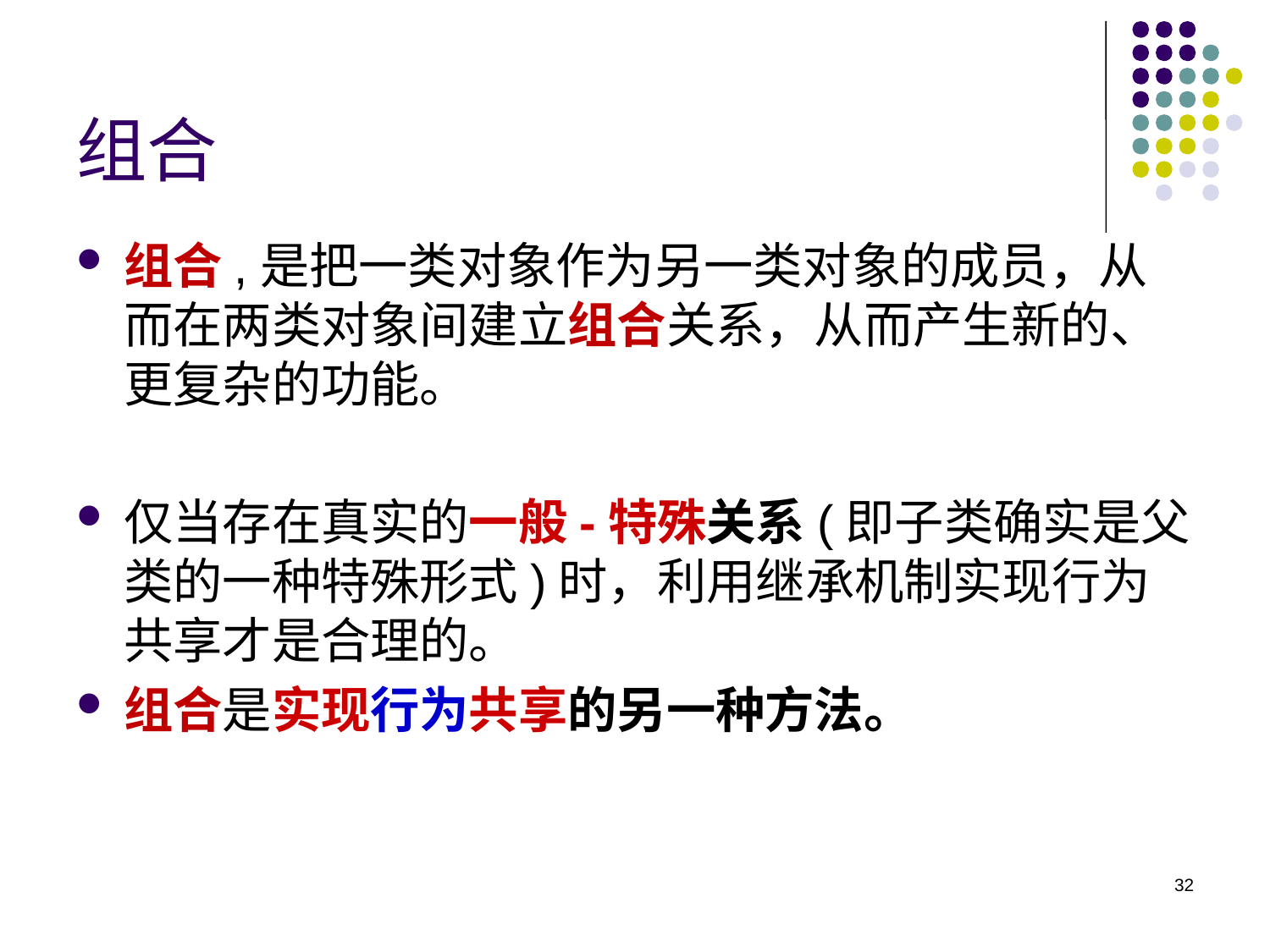

# 组合
组合,是把一类对象作为另一类对象的成员，从而在两类对象间建立组合关系，从而产生新的、更复杂的功能。

仅当存在真实的一般-特殊关系(即子类确实是父类的一种特殊形式)时，利用继承机制实现行为共享才是合理的。
组合是实现行为共享的另一种方法。

32